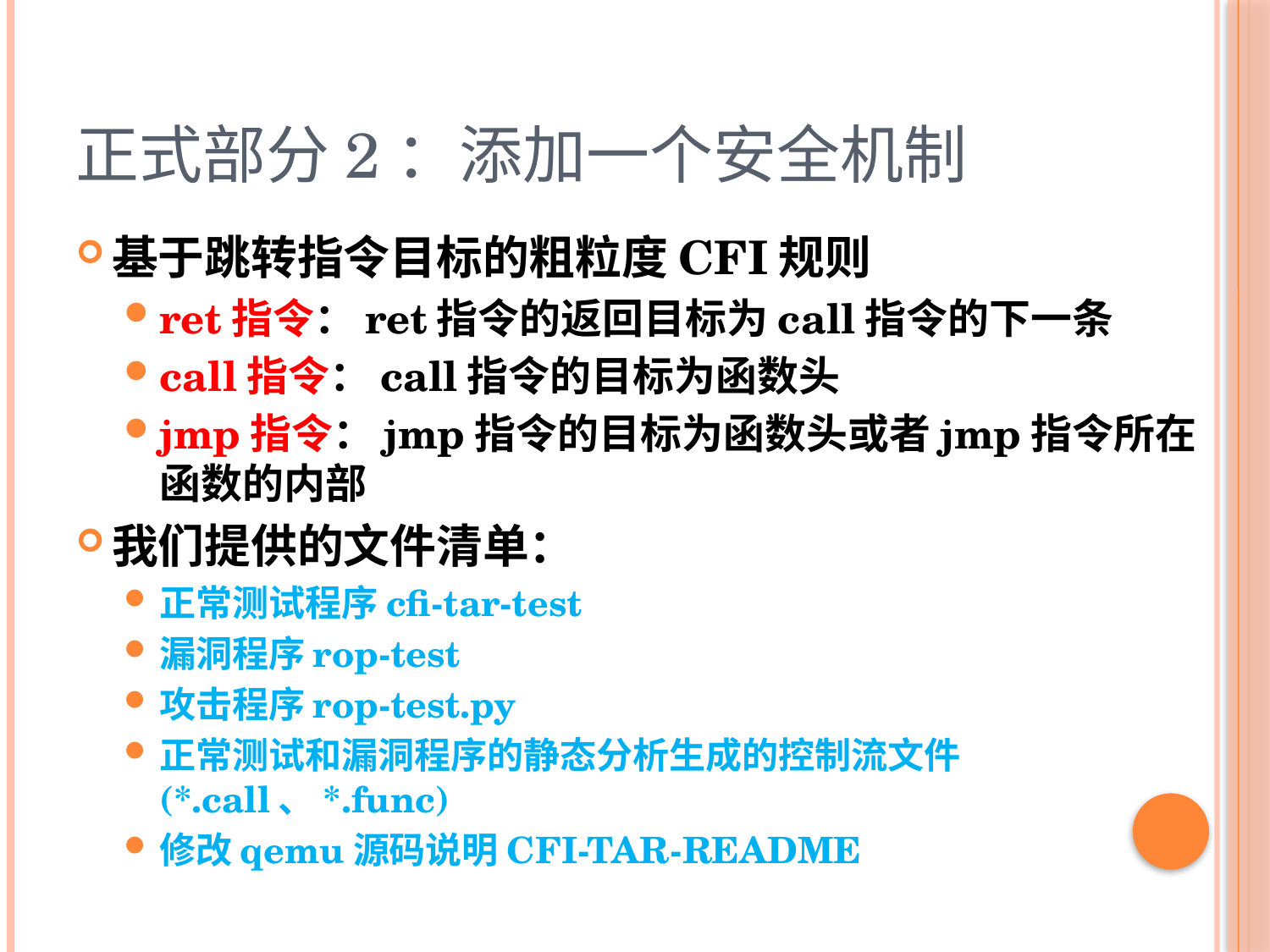

# 正式部分2：添加一个安全机制
基于跳转指令目标的粗粒度CFI规则
ret指令：ret指令的返回目标为call指令的下一条
call指令：call指令的目标为函数头
jmp指令：jmp指令的目标为函数头或者jmp指令所在函数的内部
我们提供的文件清单：
正常测试程序cfi-tar-test
漏洞程序rop-test
攻击程序rop-test.py
正常测试和漏洞程序的静态分析生成的控制流文件(*.call、*.func)
修改qemu源码说明CFI-TAR-README